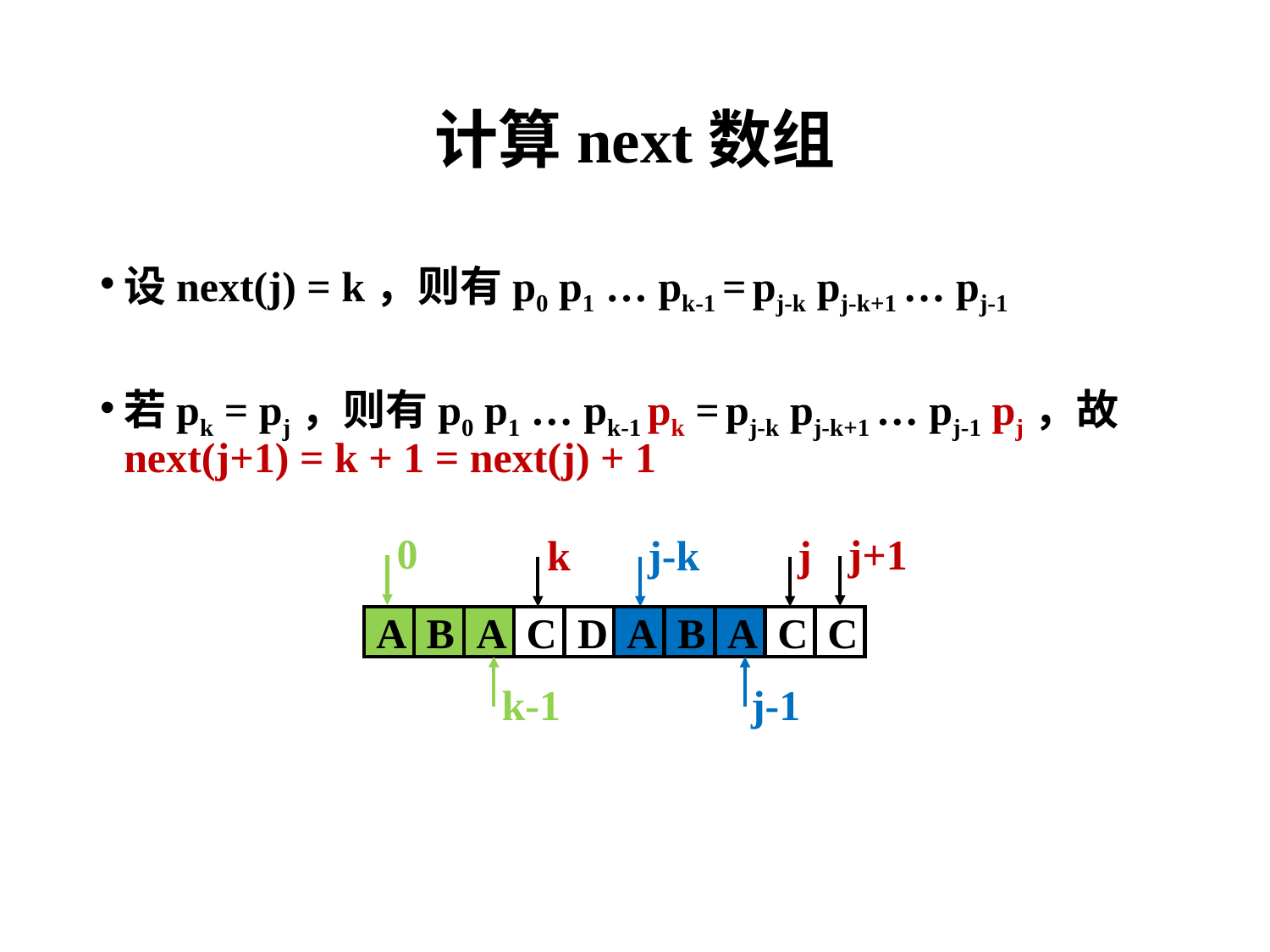

# 计算next数组
设next(j) = k，则有p0 p1 … pk-1 = pj-k pj-k+1 … pj-1

若pk = pj，则有p0 p1 … pk-1 pk = pj-k pj-k+1 … pj-1 pj，故next(j+1) = k + 1 = next(j) + 1
0
j+1
k
j-k
j
A
B
A
C
A
B
A
C
C
D
k-1
j-1